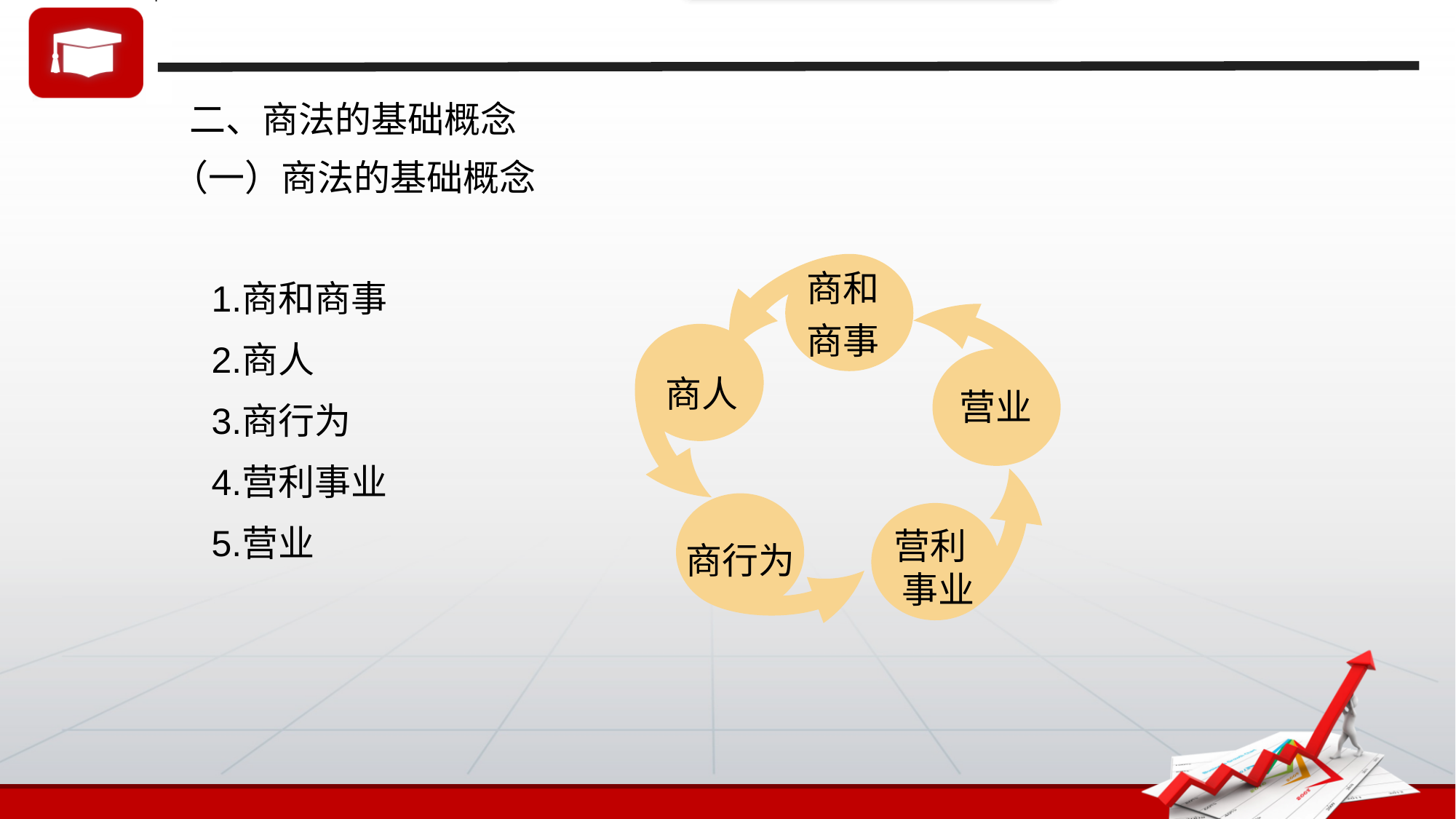

二、商法的基础概念
（一）商法的基础概念

商和商事
商人
商行为
营利事业
营业

商和
商事

商人
营业

营利
事业
商行为